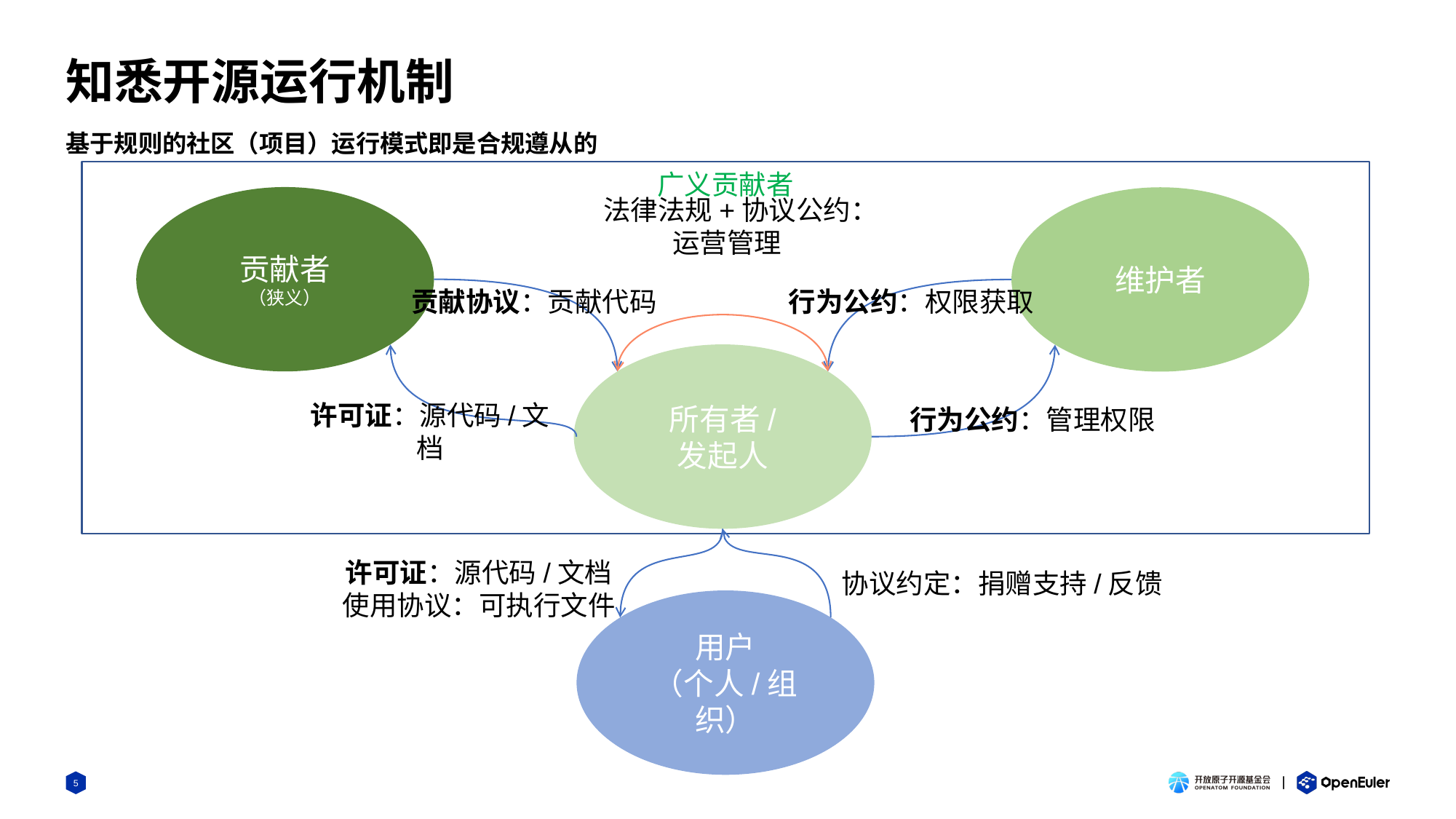

# 知悉开源运行机制
基于规则的社区（项目）运行模式即是合规遵从的
广义贡献者
贡献者
（狭义）
法律法规+协议公约：运营管理
维护者
贡献协议：贡献代码
行为公约：权限获取
所有者/
发起人
许可证：源代码/文档
行为公约：管理权限
许可证：源代码/文档
使用协议：可执行文件
协议约定：捐赠支持/反馈
用户
（个人/组织）